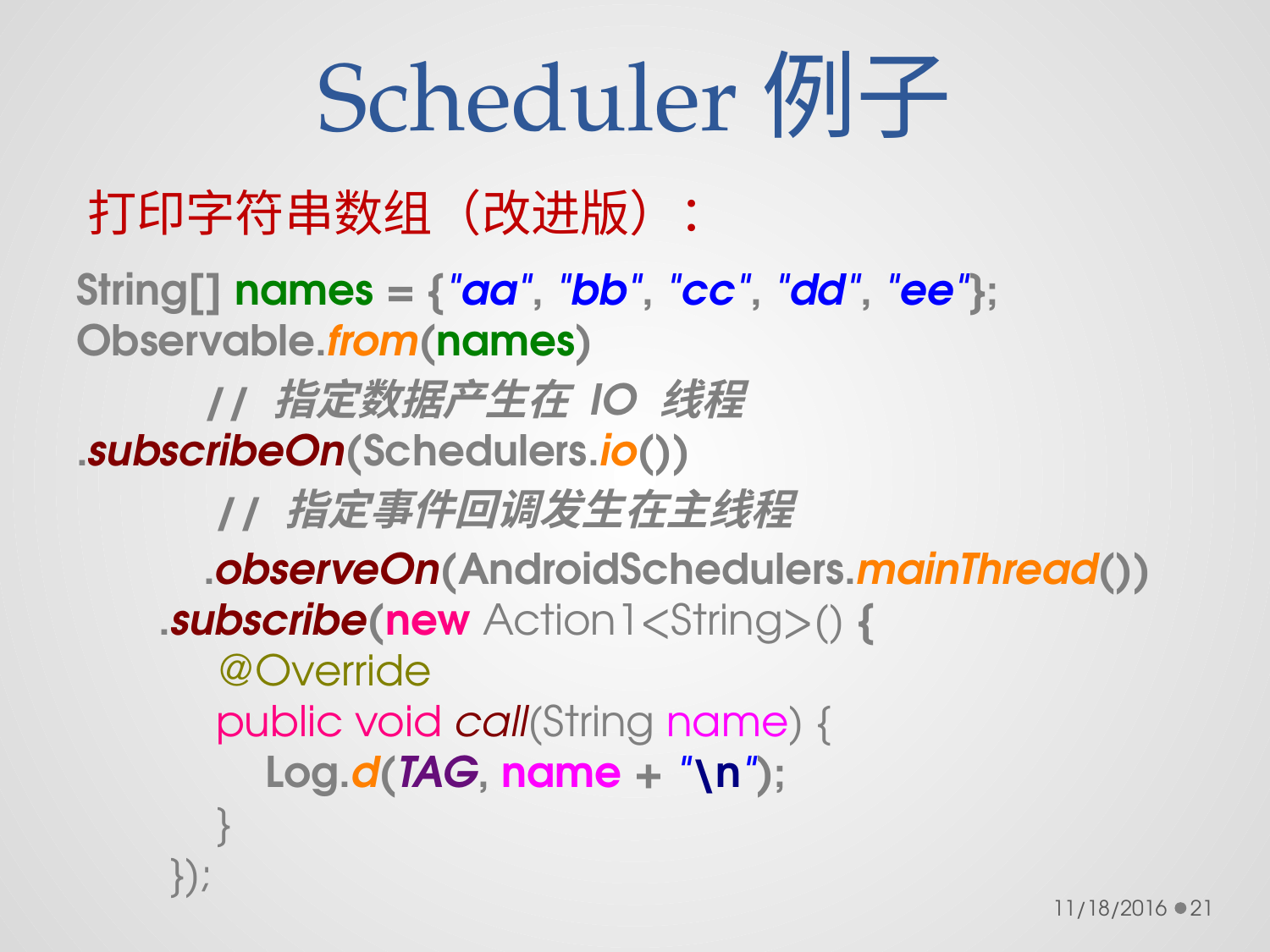

# Scheduler例子
打印字符串数组（改进版）：
String[] names = {"aa", "bb", "cc", "dd", "ee"};
Observable.from(names)
	// 指定数据产生在 IO 线程   	.subscribeOn(Schedulers.io())
	 // 指定事件回调发生在主线程
	.observeOn(AndroidSchedulers.mainThread())
       .subscribe(new Action1<String>() {
            @Override
            public void call(String name) {
                Log.d(TAG, name + "\n");
            }
        });
11/18/2016
21